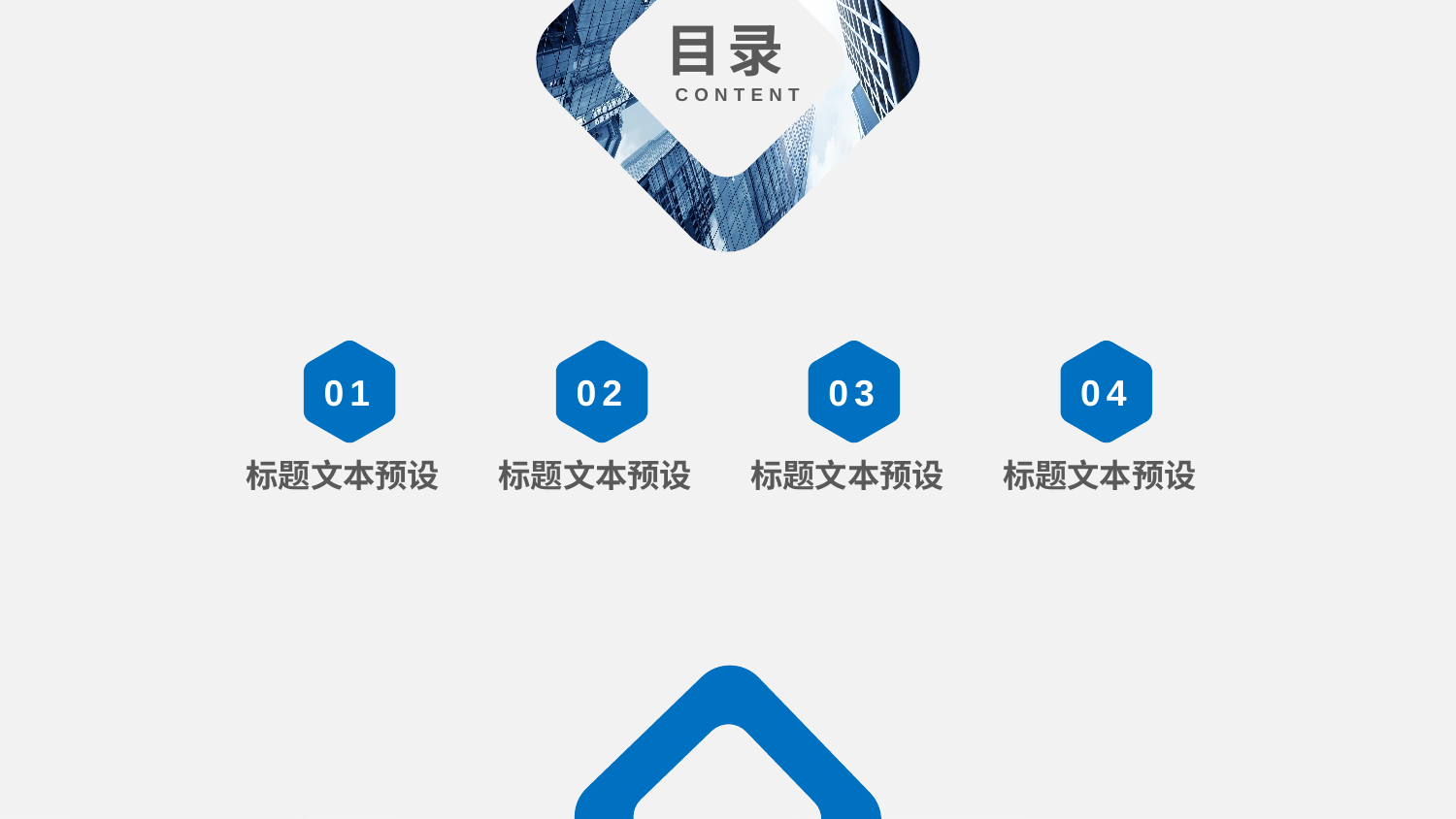

目录
CONTENT

01
标题文本预设

02
标题文本预设

03
标题文本预设

04
标题文本预设